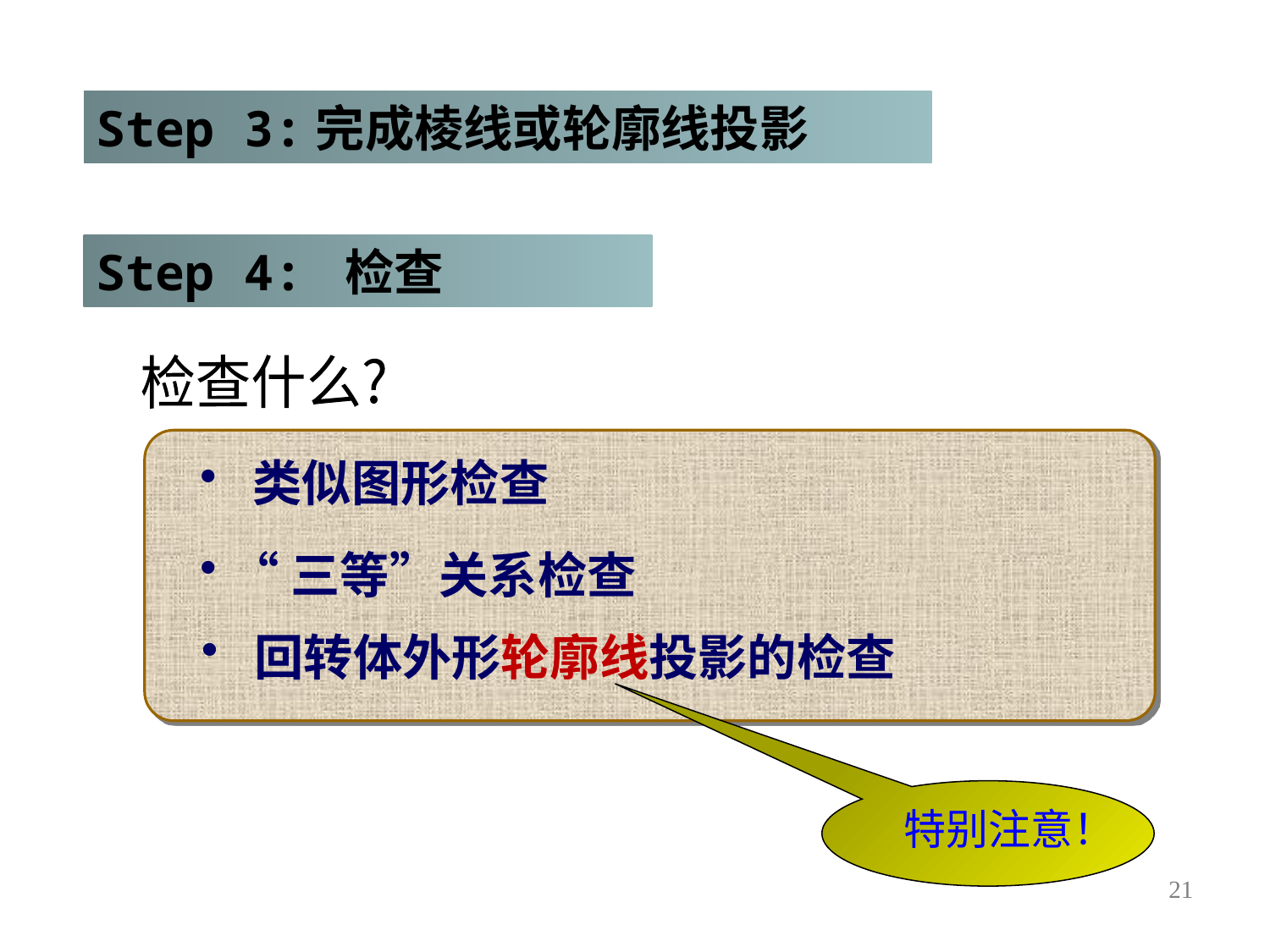

Step 3:完成棱线或轮廓线投影
Step 4: 检查
检查什么?

 类似图形检查
“三等”关系检查
 回转体外形轮廓线投影的检查
特别注意！
21